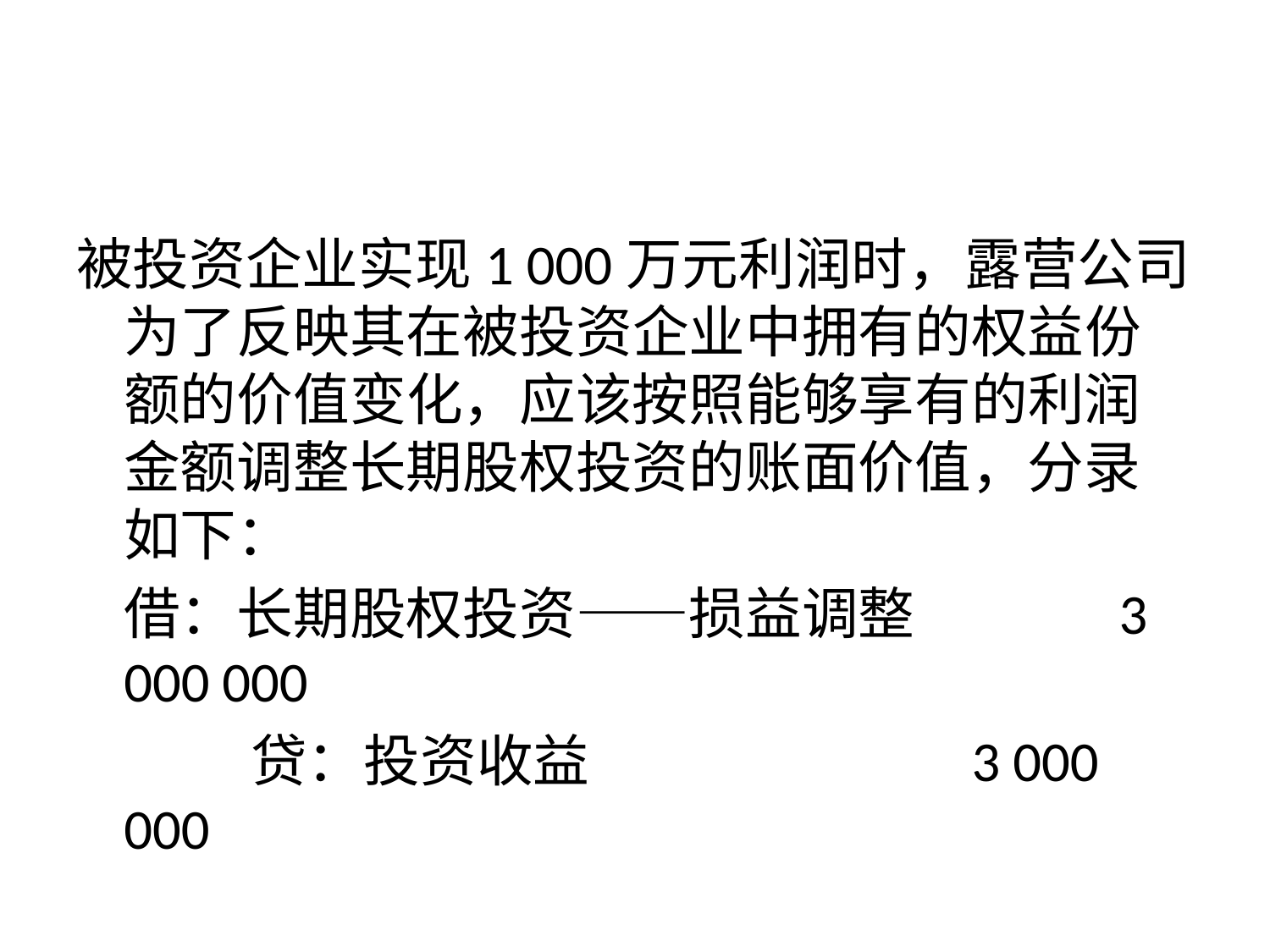

#
被投资企业实现1 000万元利润时，露营公司为了反映其在被投资企业中拥有的权益份额的价值变化，应该按照能够享有的利润金额调整长期股权投资的账面价值，分录如下：
	借：长期股权投资——损益调整               3 000 000
		贷：投资收益                             3 000 000